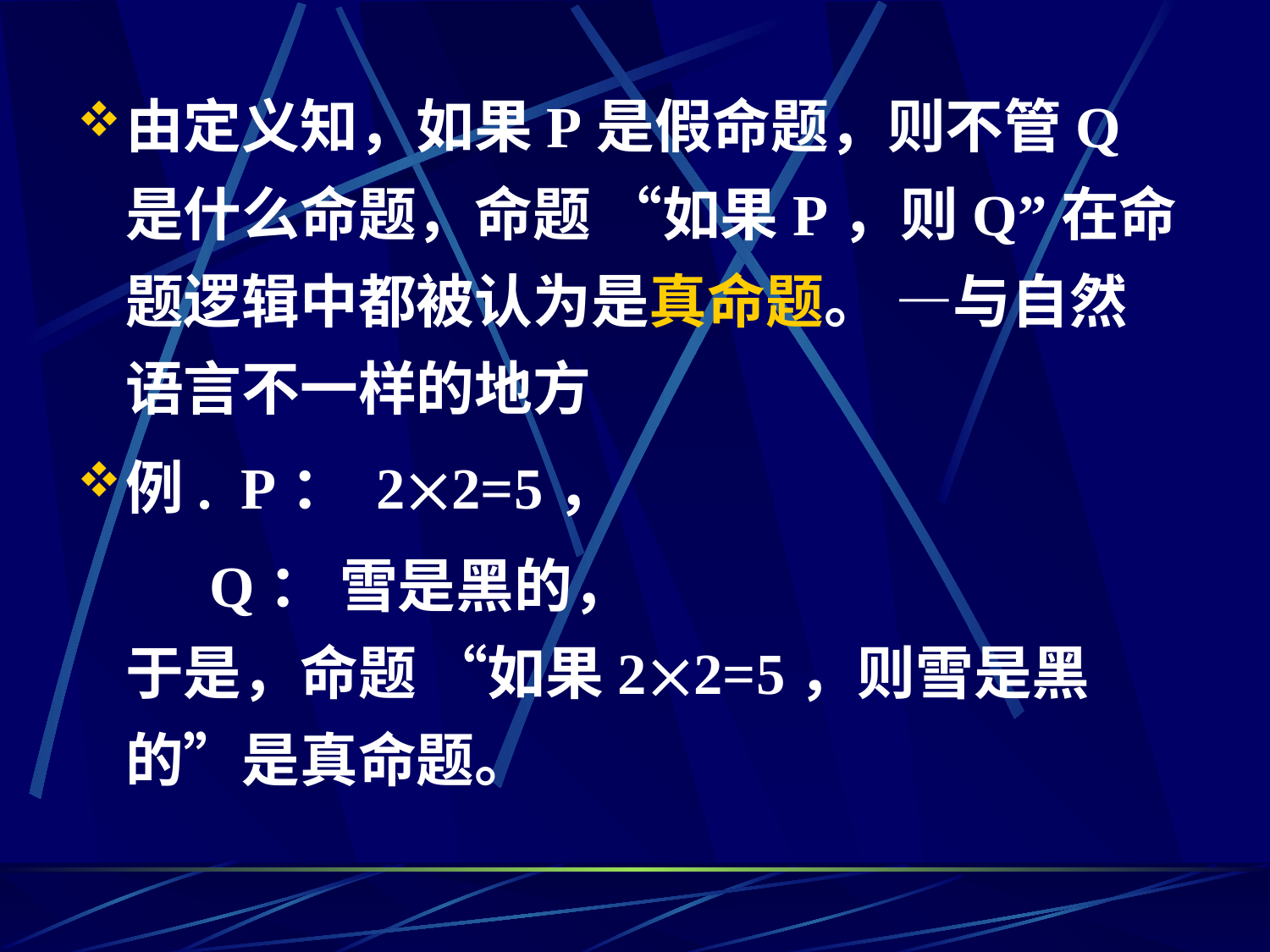

由定义知，如果P是假命题，则不管Q是什么命题，命题 “如果P，则Q”在命题逻辑中都被认为是真命题。 —与自然语言不一样的地方
例.  P： 2×2=5，
         Q： 雪是黑的，
于是，命题 “如果2×2=5，则雪是黑的”是真命题。
13